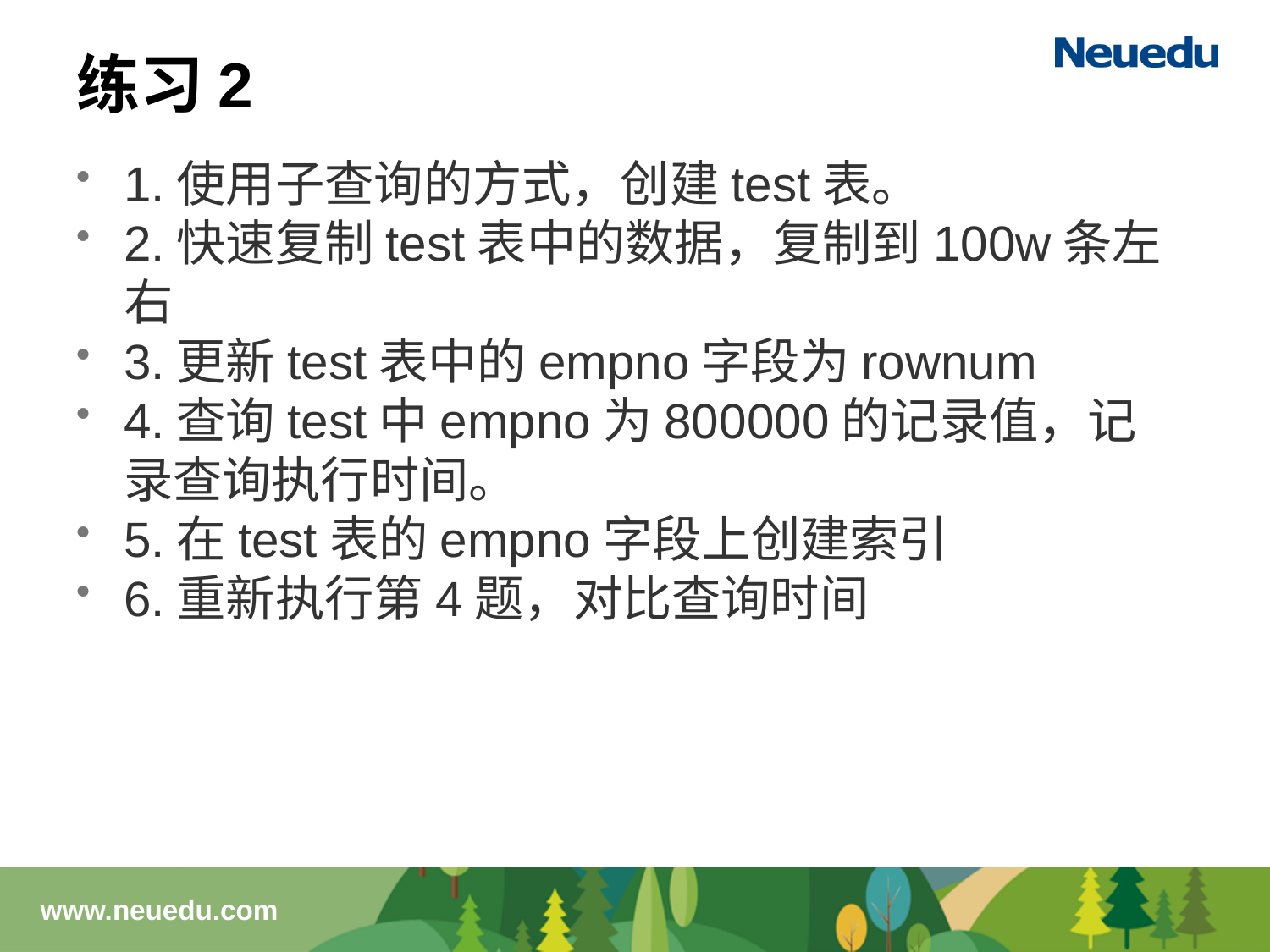

# 练习2
1.使用子查询的方式，创建test表。
2.快速复制test表中的数据，复制到100w条左右
3.更新test表中的empno字段为rownum
4.查询test中empno为800000的记录值，记录查询执行时间。
5.在test表的empno字段上创建索引
6.重新执行第4题，对比查询时间